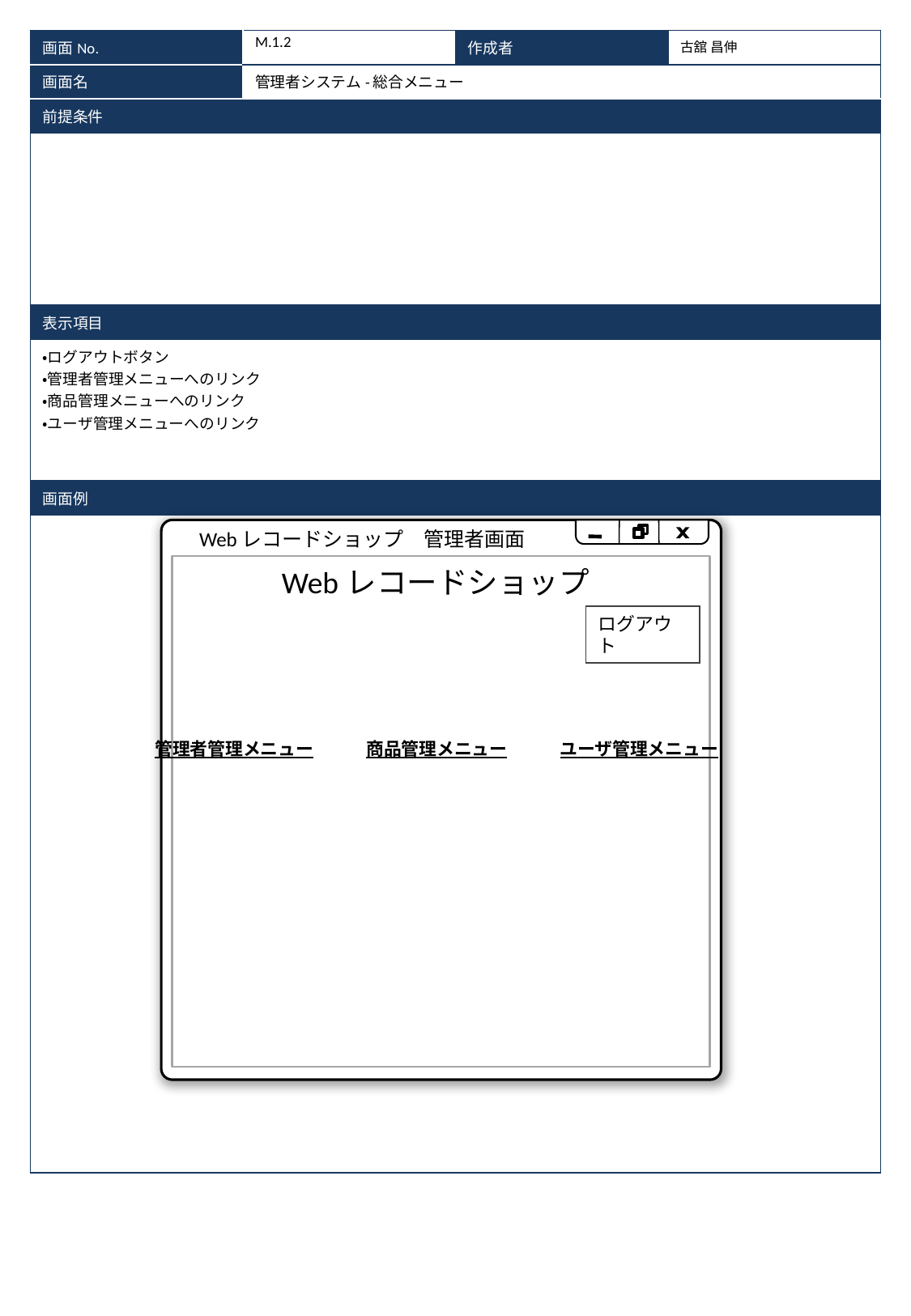

| 画面No. | M.1.2 | 作成者 | 古舘 昌伸 |
| --- | --- | --- | --- |
| 画面名 | 管理者システム-総合メニュー |  |  |
| 前提条件 |  |  |  |
|  |  |  |  |
| 表示項目 |  |  |  |
| ・ログアウトボタン ・管理者管理メニューへのリンク ・商品管理メニューへのリンク ・ユーザ管理メニューへのリンク |  |  |  |
| 画面例 |  |  |  |
|  |  |  |  |

Webレコードショップ　管理者画面

Webレコードショップ
ログアウト
管理者管理メニュー　　　商品管理メニュー　　　ユーザ管理メニュー